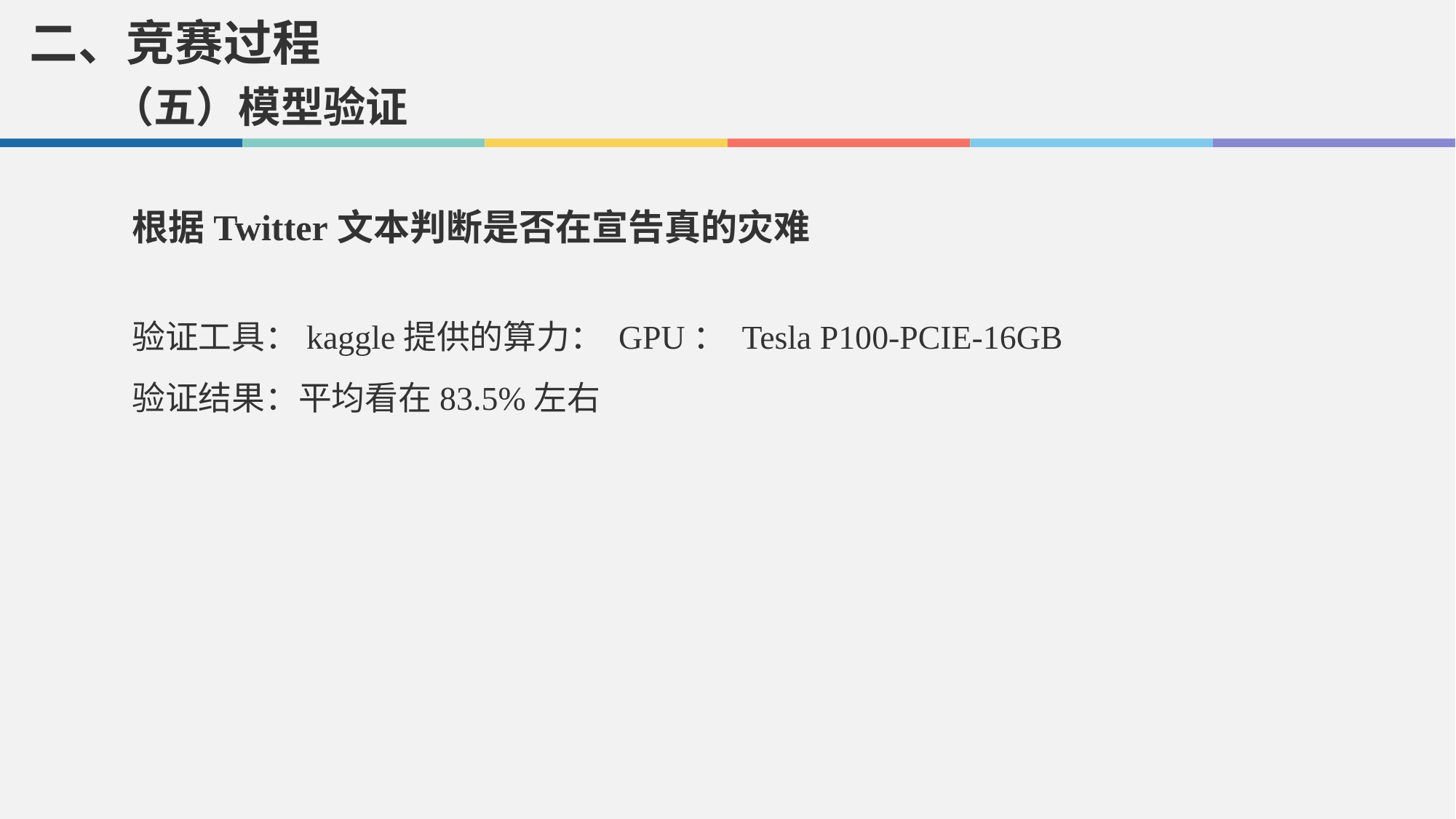

二、竞赛过程
（五）模型验证

根据Twitter文本判断是否在宣告真的灾难
验证工具：kaggle提供的算力： GPU： Tesla P100-PCIE-16GB
验证结果：平均看在83.5%左右